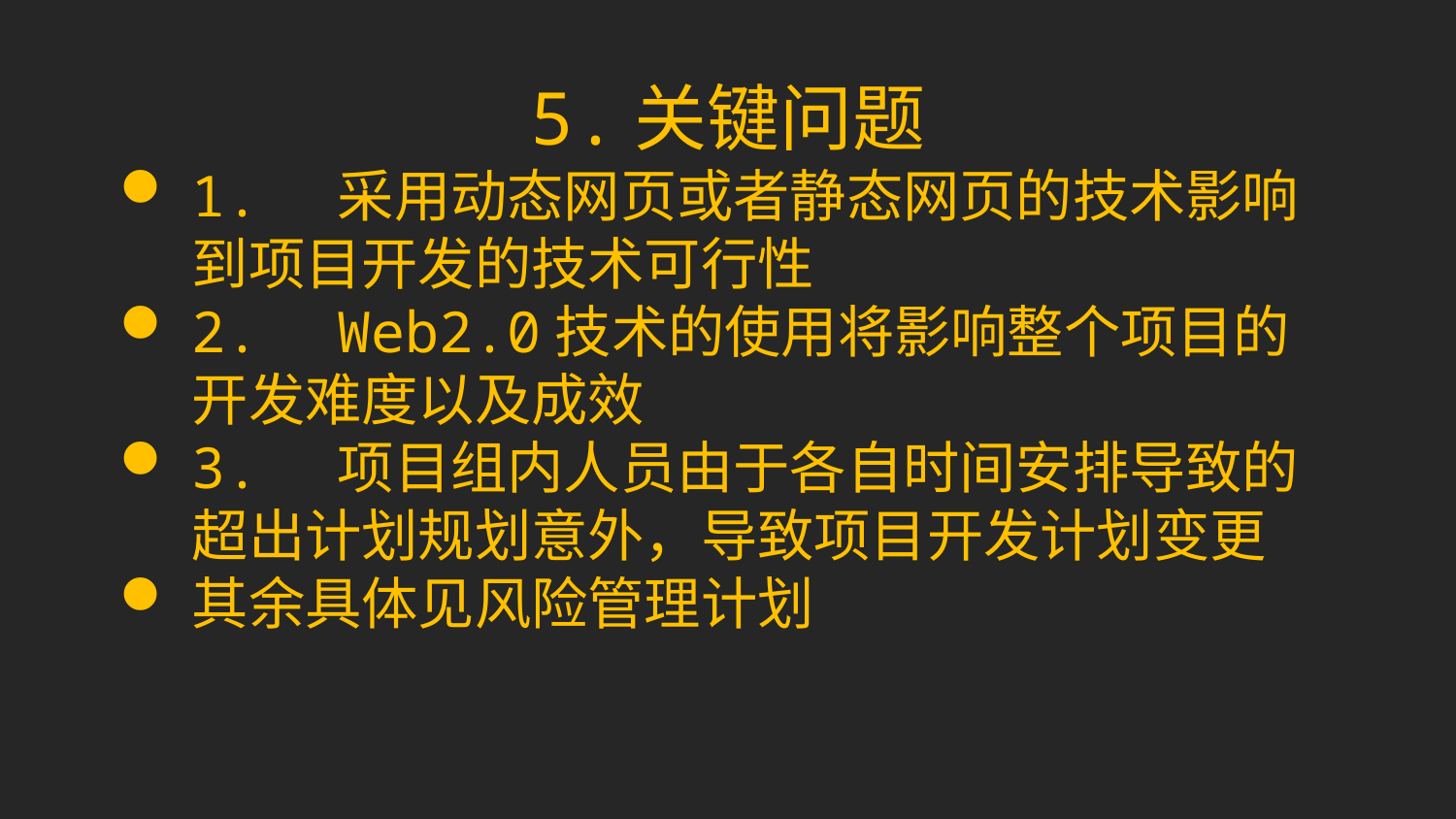

5.关键问题
1.	采用动态网页或者静态网页的技术影响到项目开发的技术可行性
2.	Web2.0技术的使用将影响整个项目的开发难度以及成效
3.	项目组内人员由于各自时间安排导致的超出计划规划意外，导致项目开发计划变更
其余具体见风险管理计划